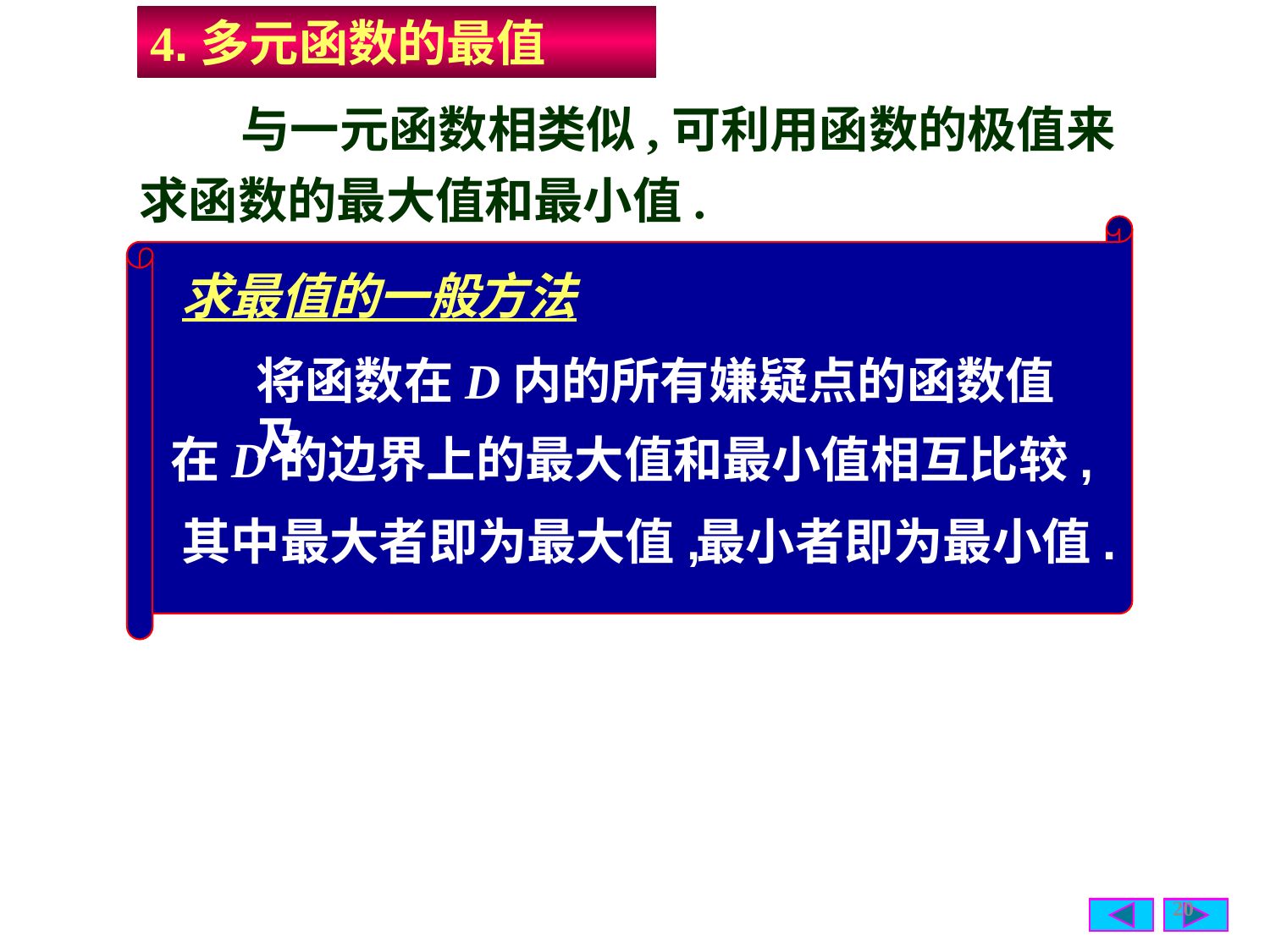

4.多元函数的最值
        与一元函数相类似,可利用函数的极值来求函数的最大值和最小值.

求最值的一般方法
将函数在D内的所有嫌疑点的函数值及
在D的边界上的最大值和最小值相互比较,
最小者即为最小值.
其中最大者即为最大值,
20